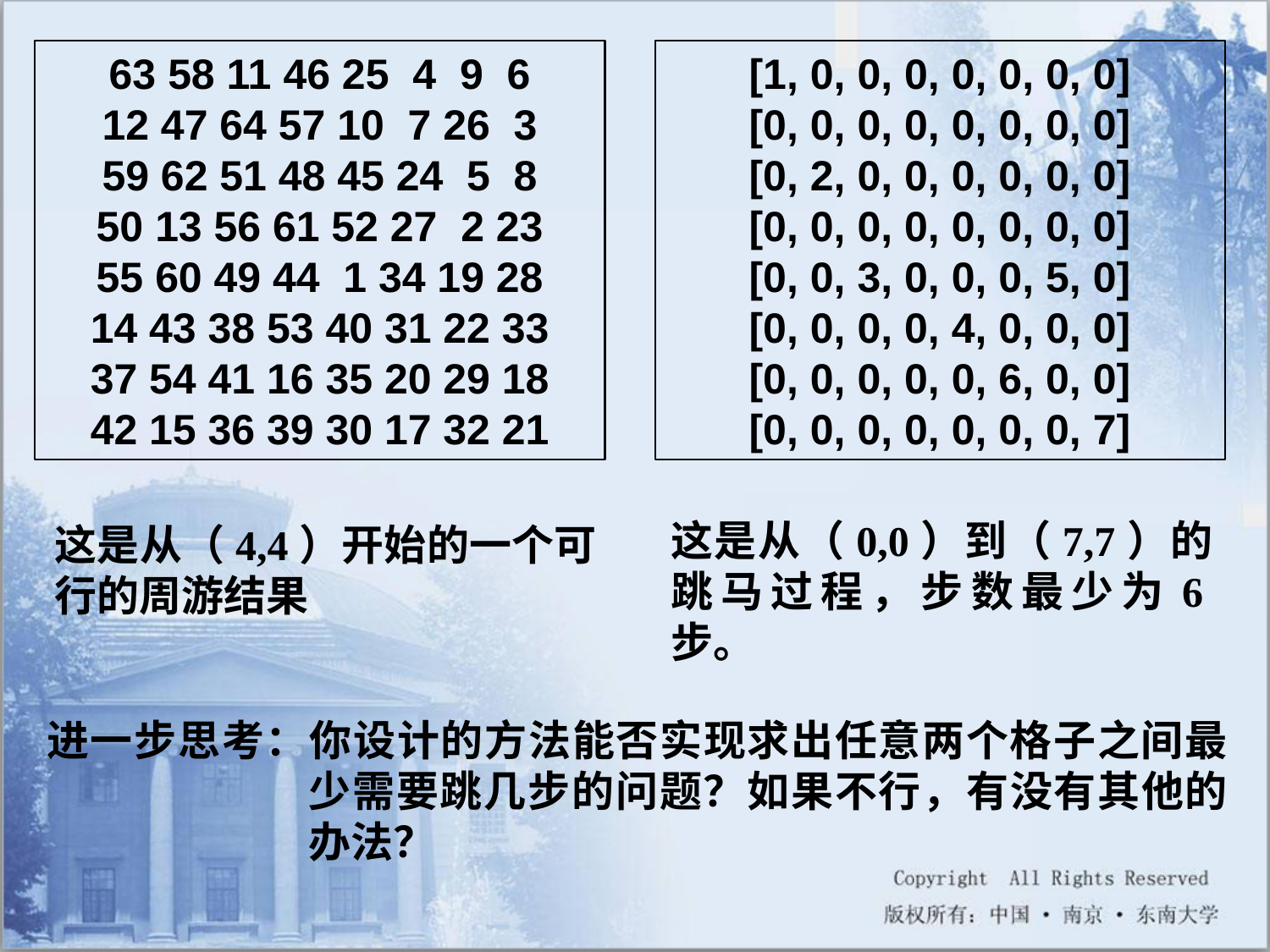

63 58 11 46 25  4  9  6
12 47 64 57 10  7 26  3
59 62 51 48 45 24  5  8
50 13 56 61 52 27  2 23
55 60 49 44  1 34 19 28
14 43 38 53 40 31 22 33
37 54 41 16 35 20 29 18
42 15 36 39 30 17 32 21
[1, 0, 0, 0, 0, 0, 0, 0]
[0, 0, 0, 0, 0, 0, 0, 0]
[0, 2, 0, 0, 0, 0, 0, 0]
[0, 0, 0, 0, 0, 0, 0, 0]
[0, 0, 3, 0, 0, 0, 5, 0]
[0, 0, 0, 0, 4, 0, 0, 0]
[0, 0, 0, 0, 0, 6, 0, 0]
[0, 0, 0, 0, 0, 0, 0, 7]
这是从（0,0）到（7,7）的跳马过程，步数最少为6步。
这是从（4,4）开始的一个可行的周游结果
进一步思考：你设计的方法能否实现求出任意两个格子之间最少需要跳几步的问题？如果不行，有没有其他的办法？